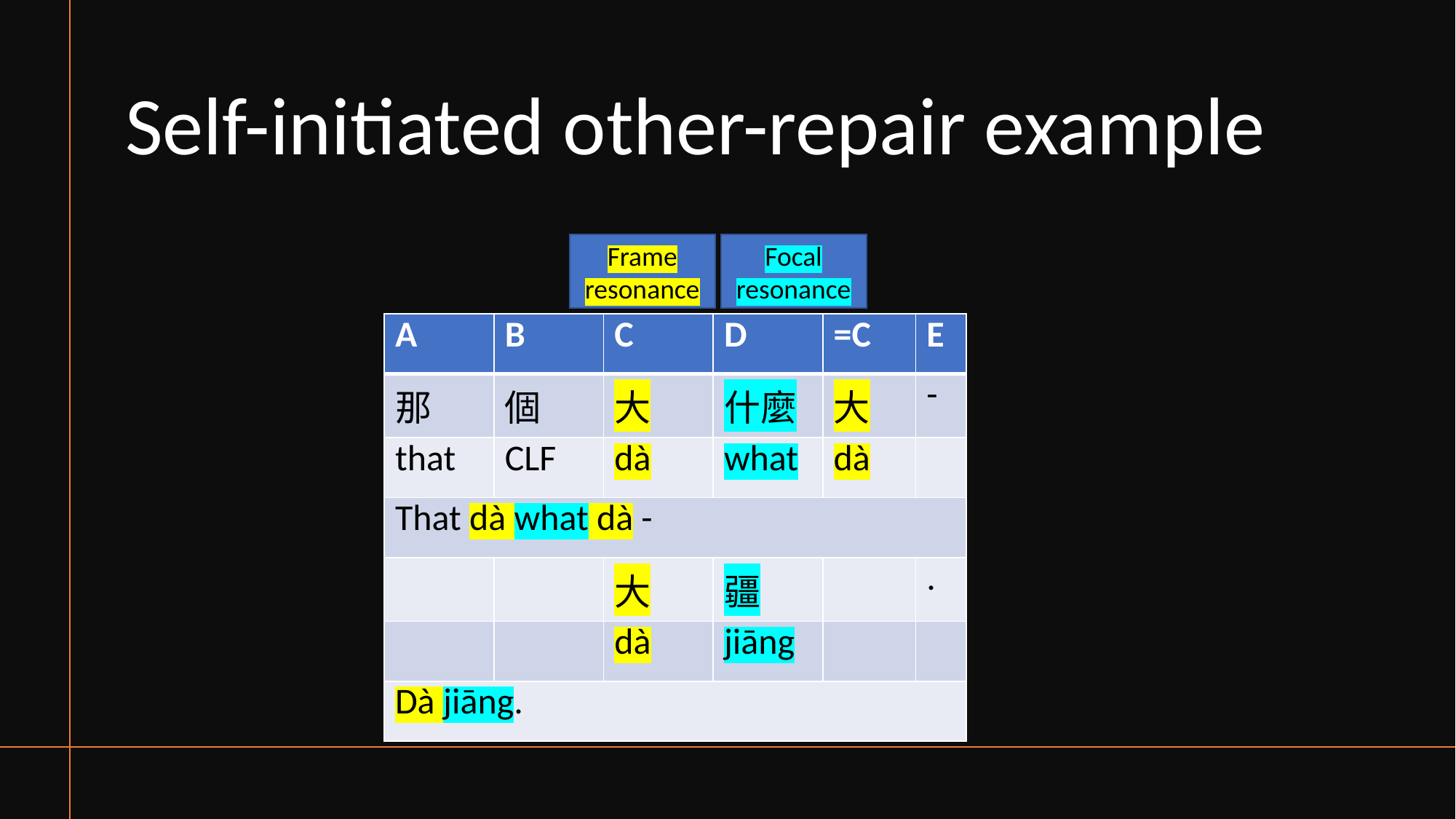

# Self-initiated other-repair example
Frame resonance
Focal resonance
| A | B | C | D | =C | E |
| --- | --- | --- | --- | --- | --- |
| 那 | 個 | 大 | 什麼 | 大 | - |
| that | CLF | dà | what | dà |  |
| That dà what dà - |  |  |  |  |  |
|  |  | 大 | 疆 |  | . |
|  |  | dà | jiāng |  |  |
| Dà jiāng. |  |  |  |  |  |